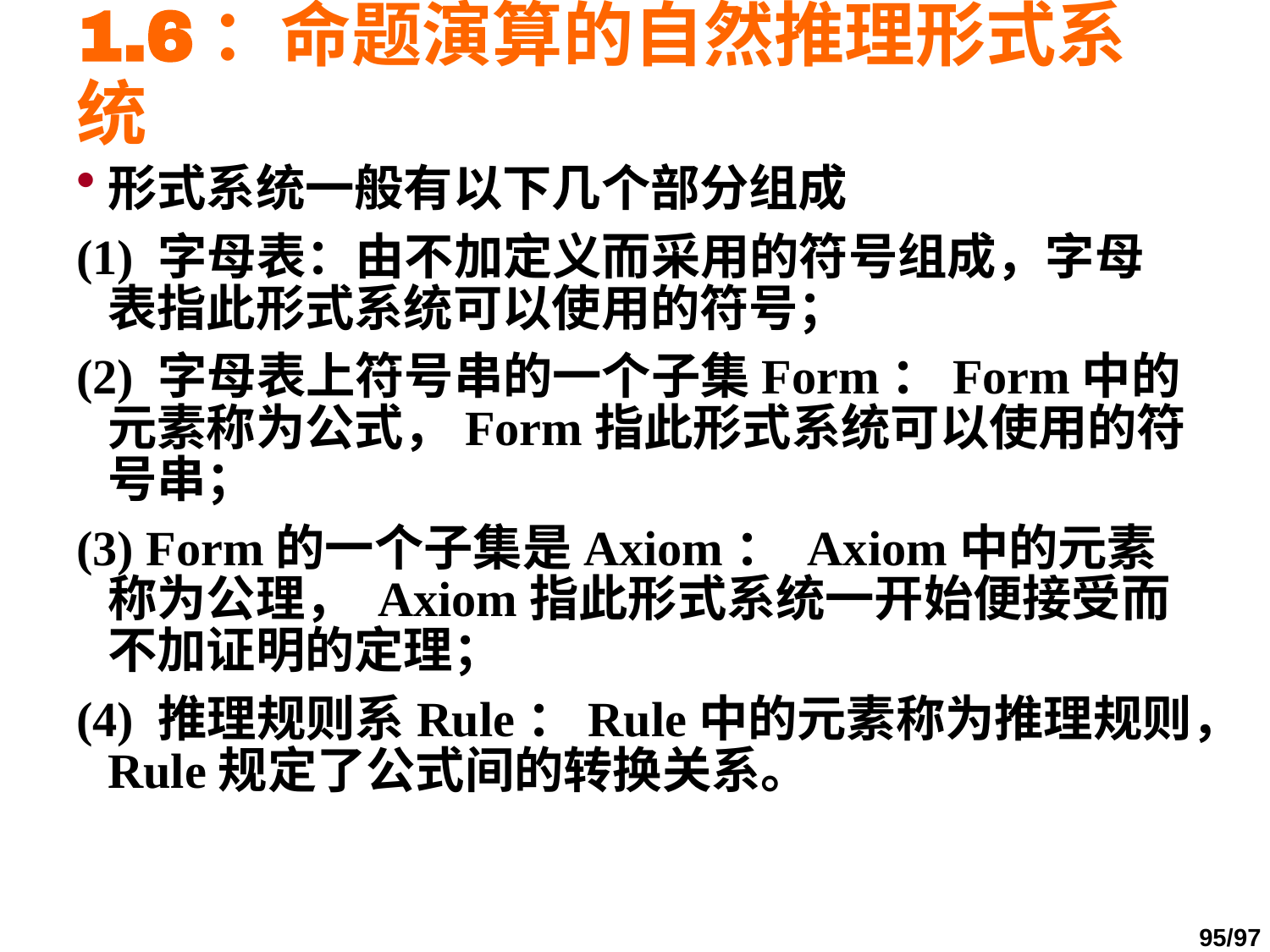

# 1.6：命题演算的自然推理形式系统
形式系统一般有以下几个部分组成
(1) 字母表：由不加定义而采用的符号组成，字母表指此形式系统可以使用的符号；
(2) 字母表上符号串的一个子集Form：Form中的元素称为公式，Form指此形式系统可以使用的符号串；
(3) Form的一个子集是Axiom： Axiom中的元素称为公理， Axiom指此形式系统一开始便接受而不加证明的定理；
(4) 推理规则系Rule：Rule中的元素称为推理规则，Rule规定了公式间的转换关系。